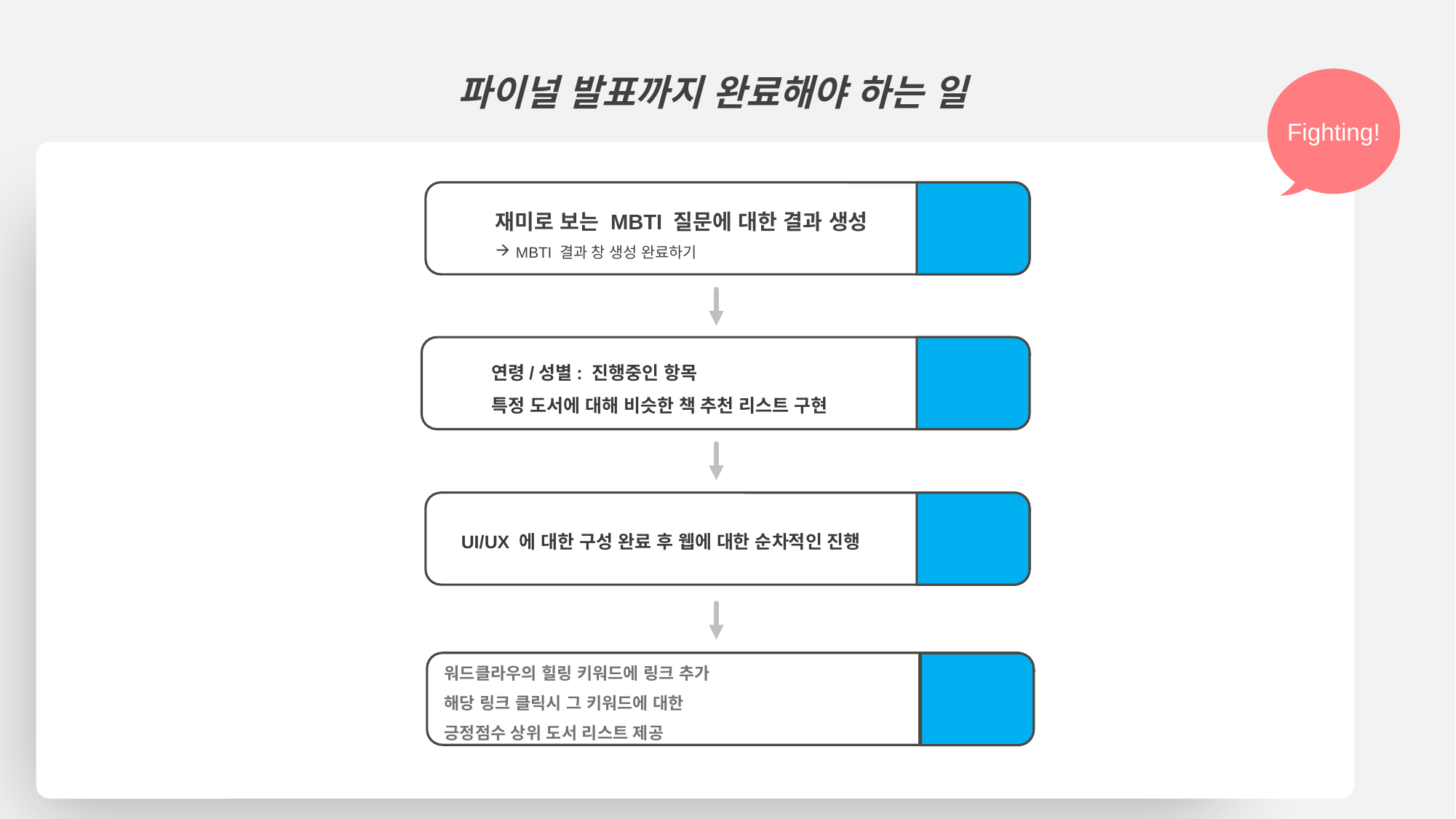

파이널 발표까지 완료해야 하는 일
Fighting!

재미로 보는 MBTI 질문에 대한 결과 생성
MBTI 결과 창 생성 완료하기

연령/성별: 진행중인 항목
특정 도서에 대해 비슷한 책 추천 리스트 구현

UI/UX 에 대한 구성 완료 후 웹에 대한 순차적인 진행

워드클라우의 힐링 키워드에 링크 추가
해당 링크 클릭시 그 키워드에 대한
긍정점수 상위 도서 리스트 제공

25%